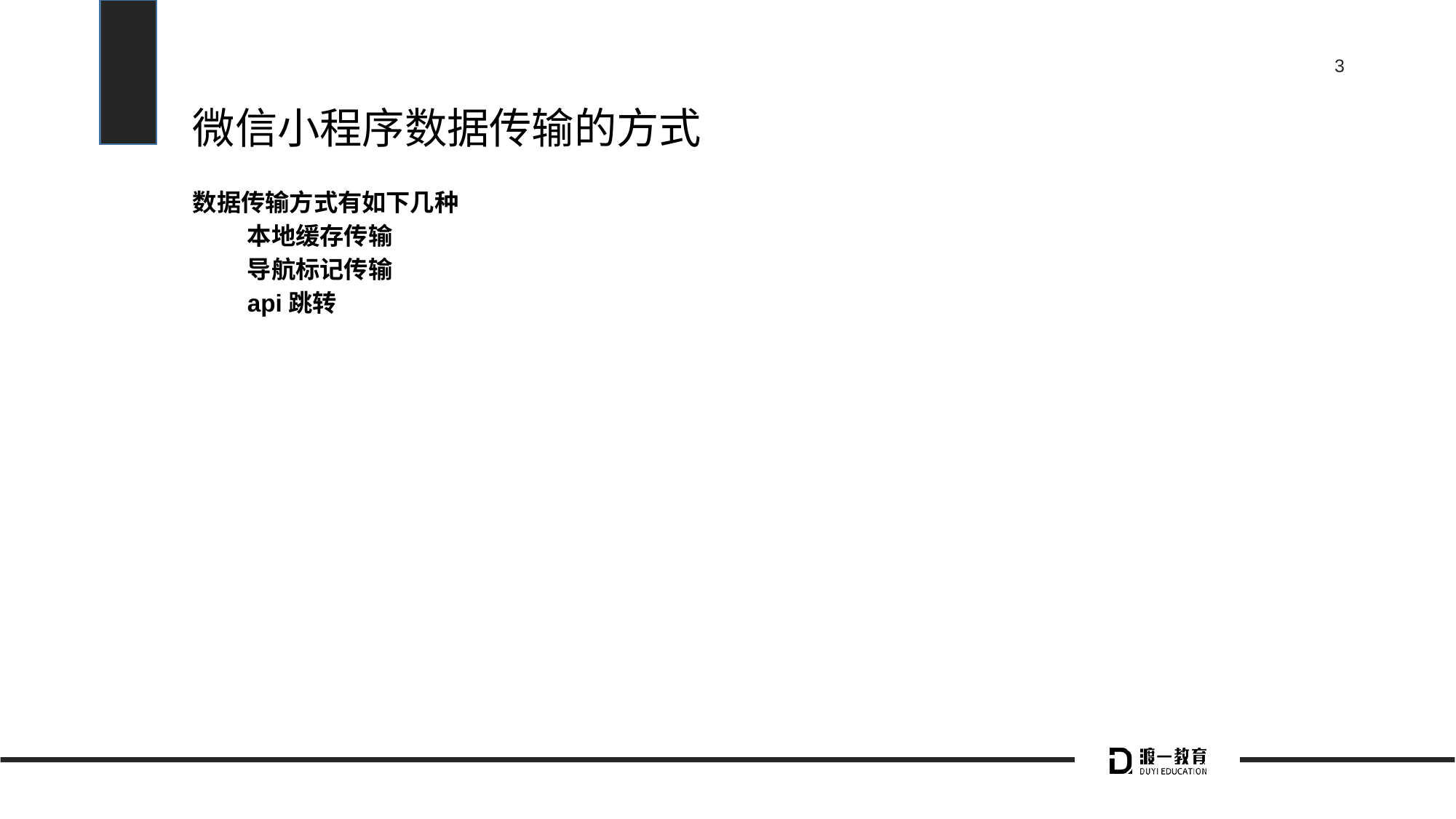

# 微信小程序数据传输的方式
数据传输方式有如下几种
本地缓存传输
导航标记传输
api跳转